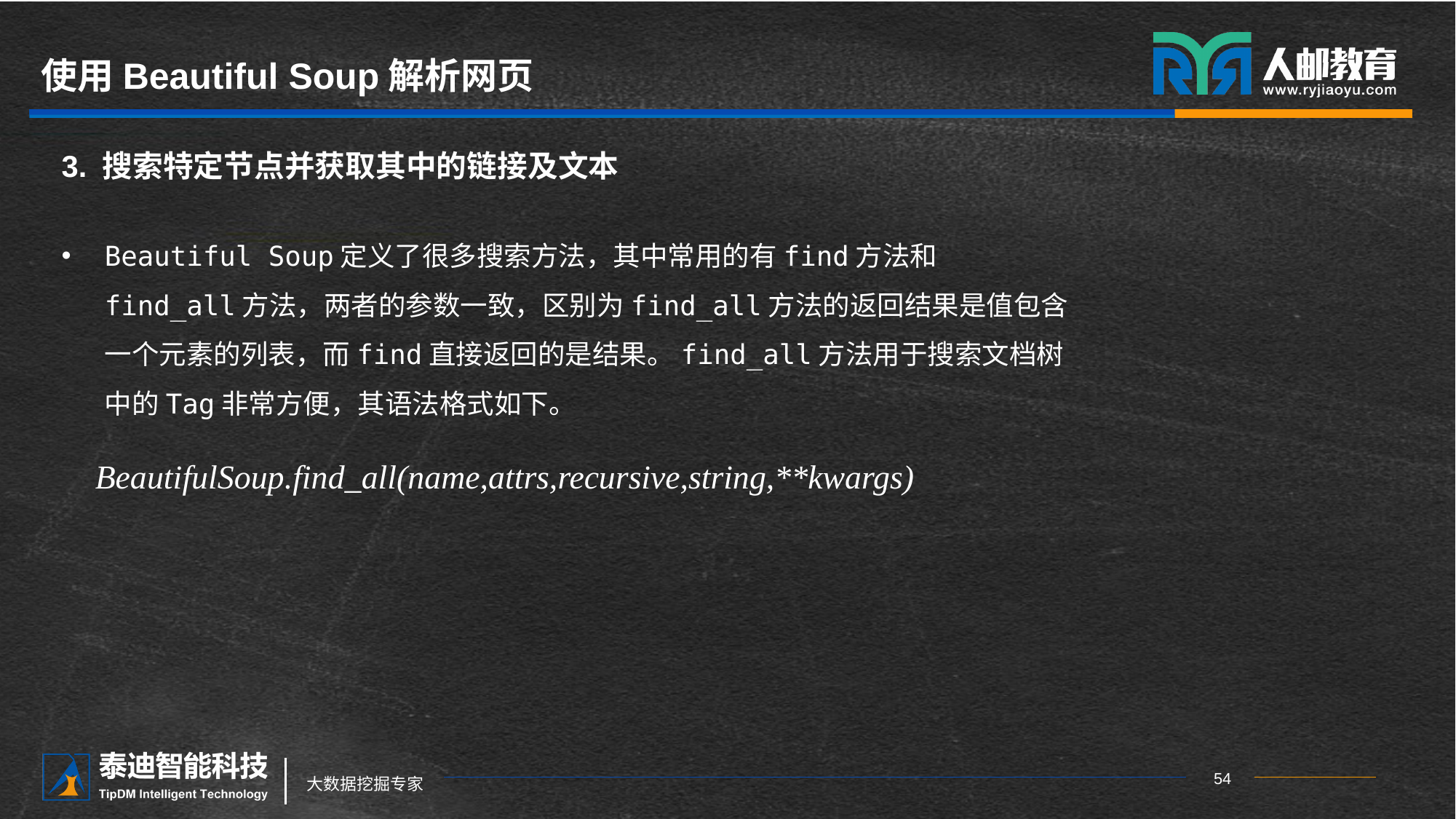

# 使用Beautiful Soup解析网页

3. 搜索特定节点并获取其中的链接及文本

Beautiful Soup定义了很多搜索方法，其中常用的有find方法和find_all方法，两者的参数一致，区别为find_all方法的返回结果是值包含一个元素的列表，而find直接返回的是结果。find_all方法用于搜索文档树中的Tag非常方便，其语法格式如下。

BeautifulSoup.find_all(name,attrs,recursive,string,**kwargs)